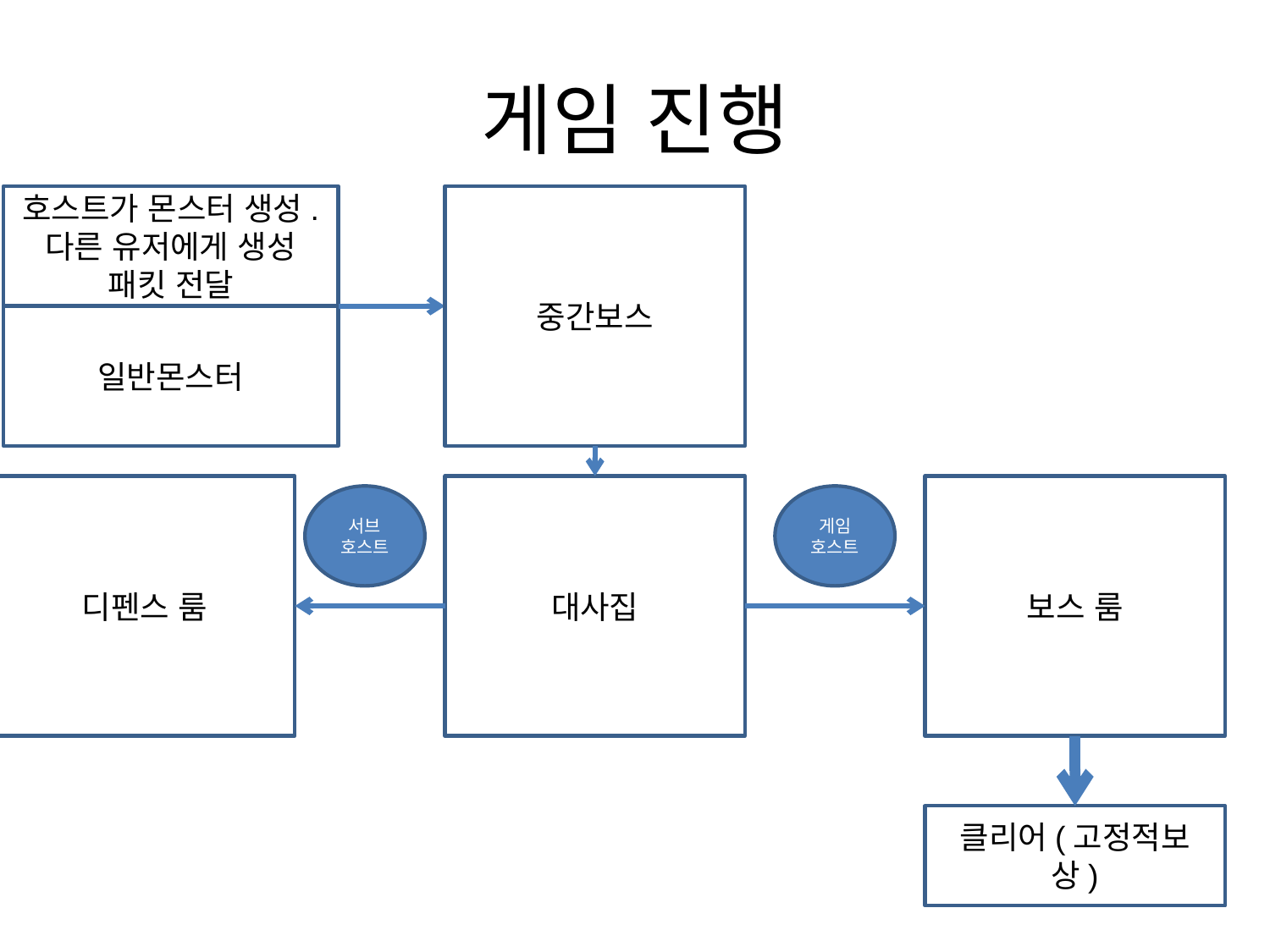

# 게임 진행
호스트가 몬스터 생성.
다른 유저에게 생성 패킷 전달
중간보스
일반몬스터
디펜스 룸
대사집
보스 룸
서브
호스트
게임
호스트
클리어(고정적보상)